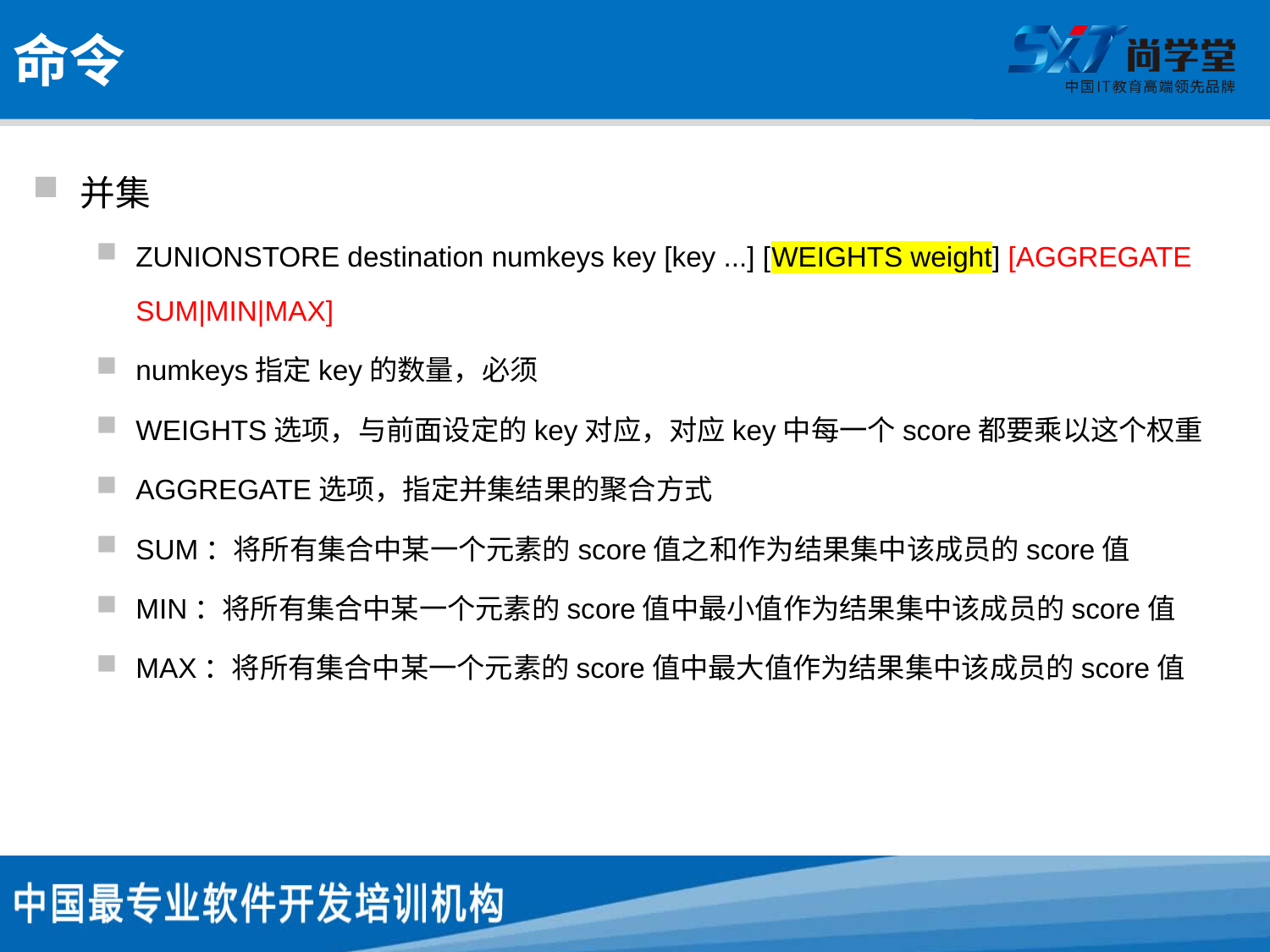

# 命令
并集
ZUNIONSTORE destination numkeys key [key ...] [WEIGHTS weight] [AGGREGATE SUM|MIN|MAX]
numkeys指定key的数量，必须
WEIGHTS选项，与前面设定的key对应，对应key中每一个score都要乘以这个权重
AGGREGATE选项，指定并集结果的聚合方式
SUM：将所有集合中某一个元素的score值之和作为结果集中该成员的score值
MIN：将所有集合中某一个元素的score值中最小值作为结果集中该成员的score值
MAX：将所有集合中某一个元素的score值中最大值作为结果集中该成员的score值